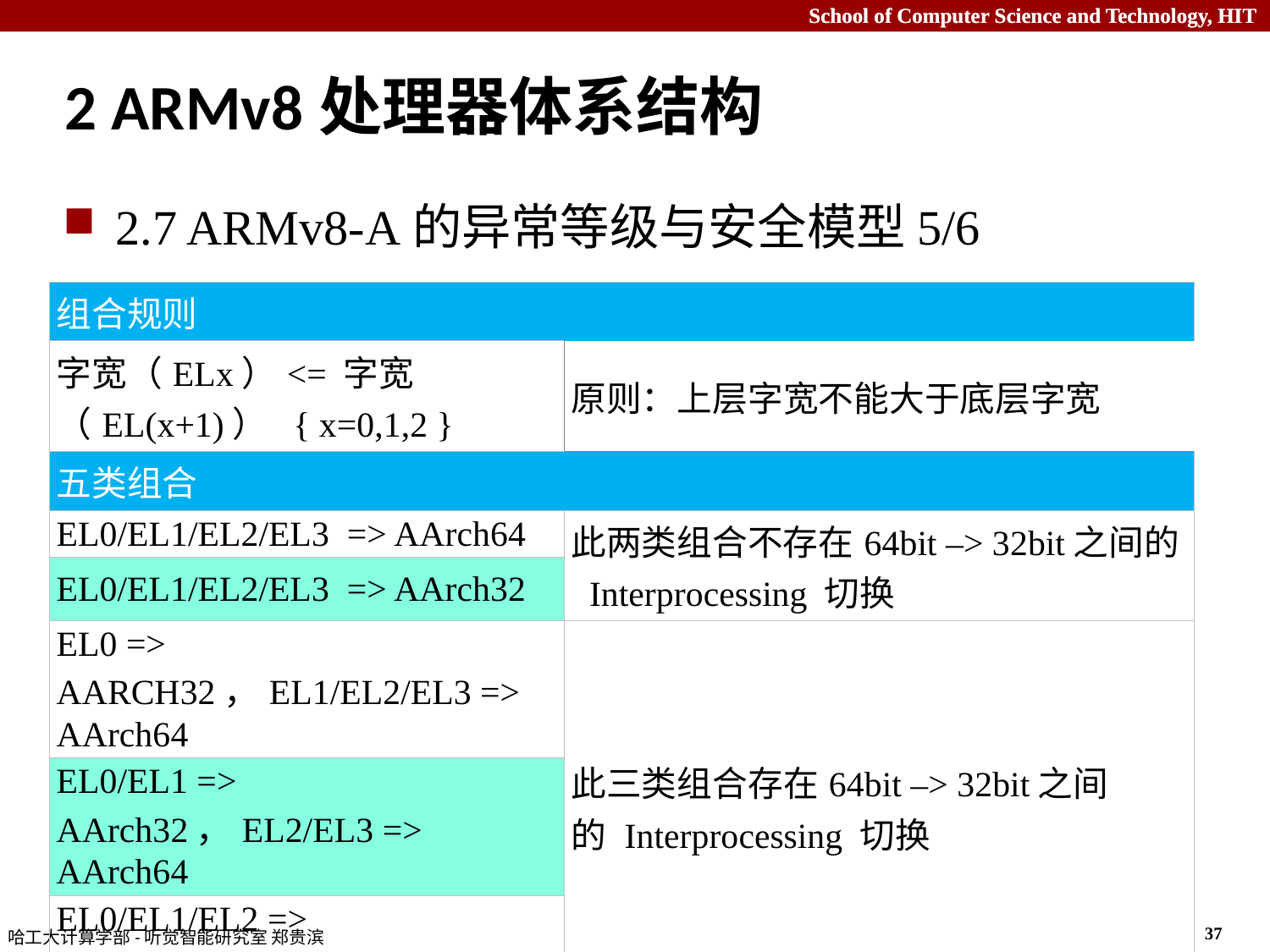

# 2 ARMv8处理器体系结构
2.7 ARMv8-A的异常等级与安全模型5/6

| 组合规则 |  |
| --- | --- |
| 字宽（ELx）<= 字宽（EL(x+1)）  { x=0,1,2 } | 原则：上层字宽不能大于底层字宽 |
| 五类组合 |  |
| EL0/EL1/EL2/EL3  => AArch64 | 此两类组合不存在64bit –> 32bit之间的 Interprocessing 切换 |
| EL0/EL1/EL2/EL3  => AArch32 |  |
| EL0 => AARCH32，EL1/EL2/EL3 => AArch64 | 此三类组合存在64bit –> 32bit之间的 Interprocessing 切换 |
| EL0/EL1 => AArch32，EL2/EL3 => AArch64 |  |
| EL0/EL1/EL2 => AArch32，EL3 => AArch64 |  |